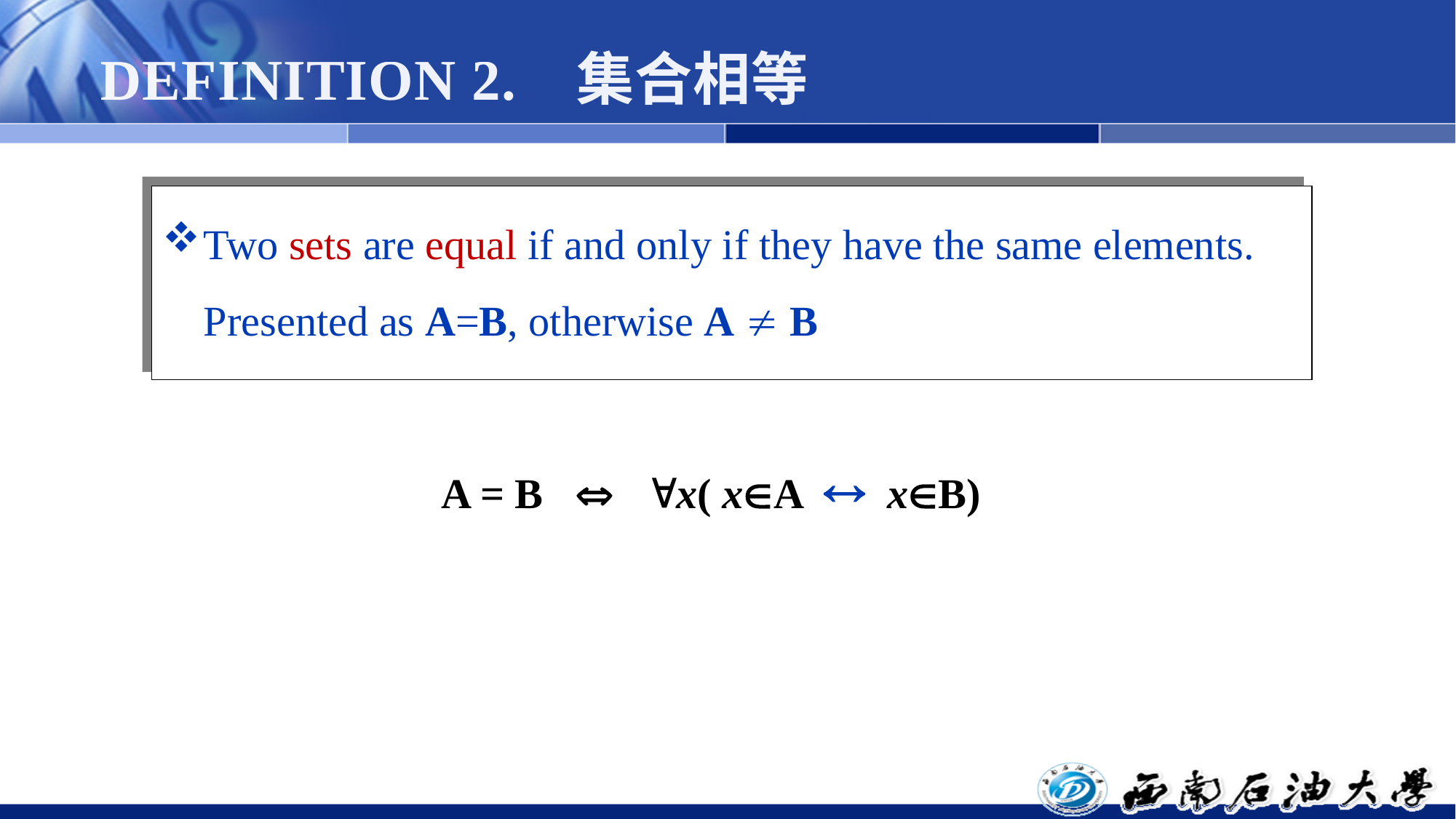

# DEFINITION 2.   集合相等
Two sets are equal if and only if they have the same elements. Presented as A=B, otherwise A ≠ B
A = B   ⇔   ∀x( x∈A  ↔  x∈B)